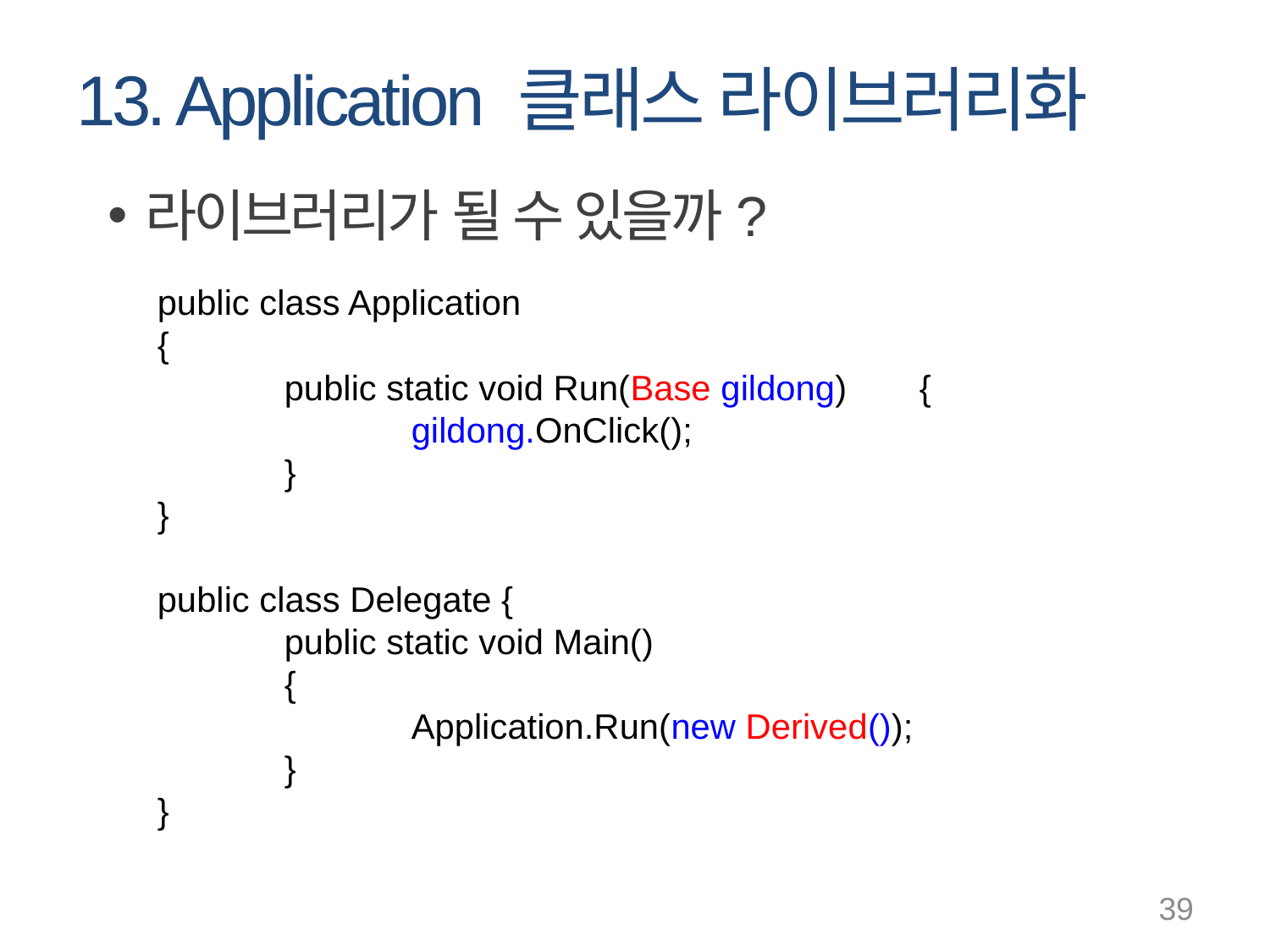

# 13. Application 클래스 라이브러리화
라이브러리가 될 수 있을까?
public class Application
{
	public static void Run(Base gildong) 	{
		gildong.OnClick();
	}
}

public class Delegate {
	public static void Main()
	{
		Application.Run(new Derived());
	}
}
39